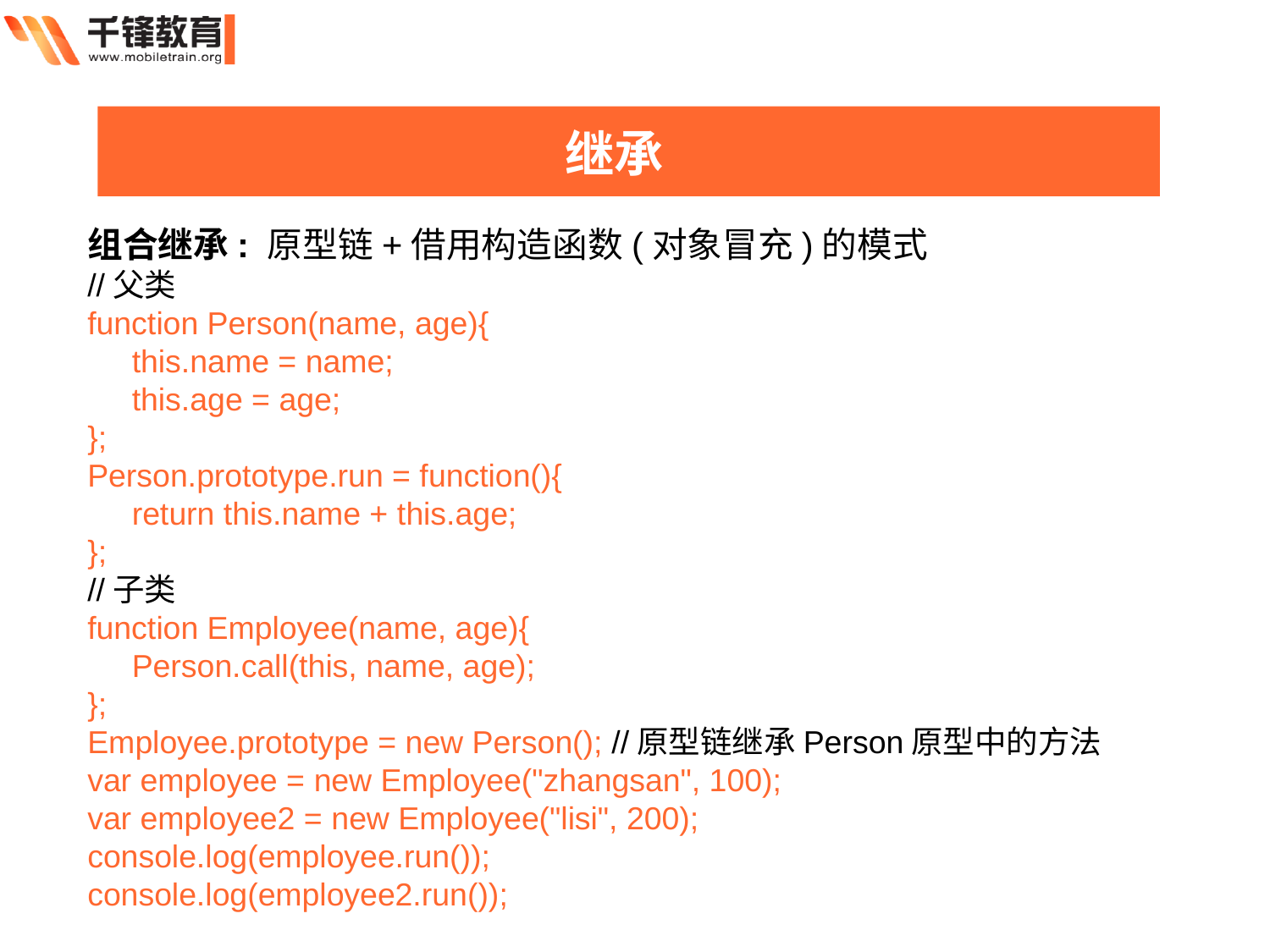

继承
组合继承: 原型链+借用构造函数(对象冒充)的模式
//父类
function Person(name, age){
     this.name = name;
     this.age = age;
};
Person.prototype.run = function(){
     return this.name + this.age;
};
//子类
function Employee(name, age){
     Person.call(this, name, age);
};
Employee.prototype = new Person(); //原型链继承Person原型中的方法
var employee = new Employee("zhangsan", 100);
var employee2 = new Employee("lisi", 200);
console.log(employee.run());
console.log(employee2.run());